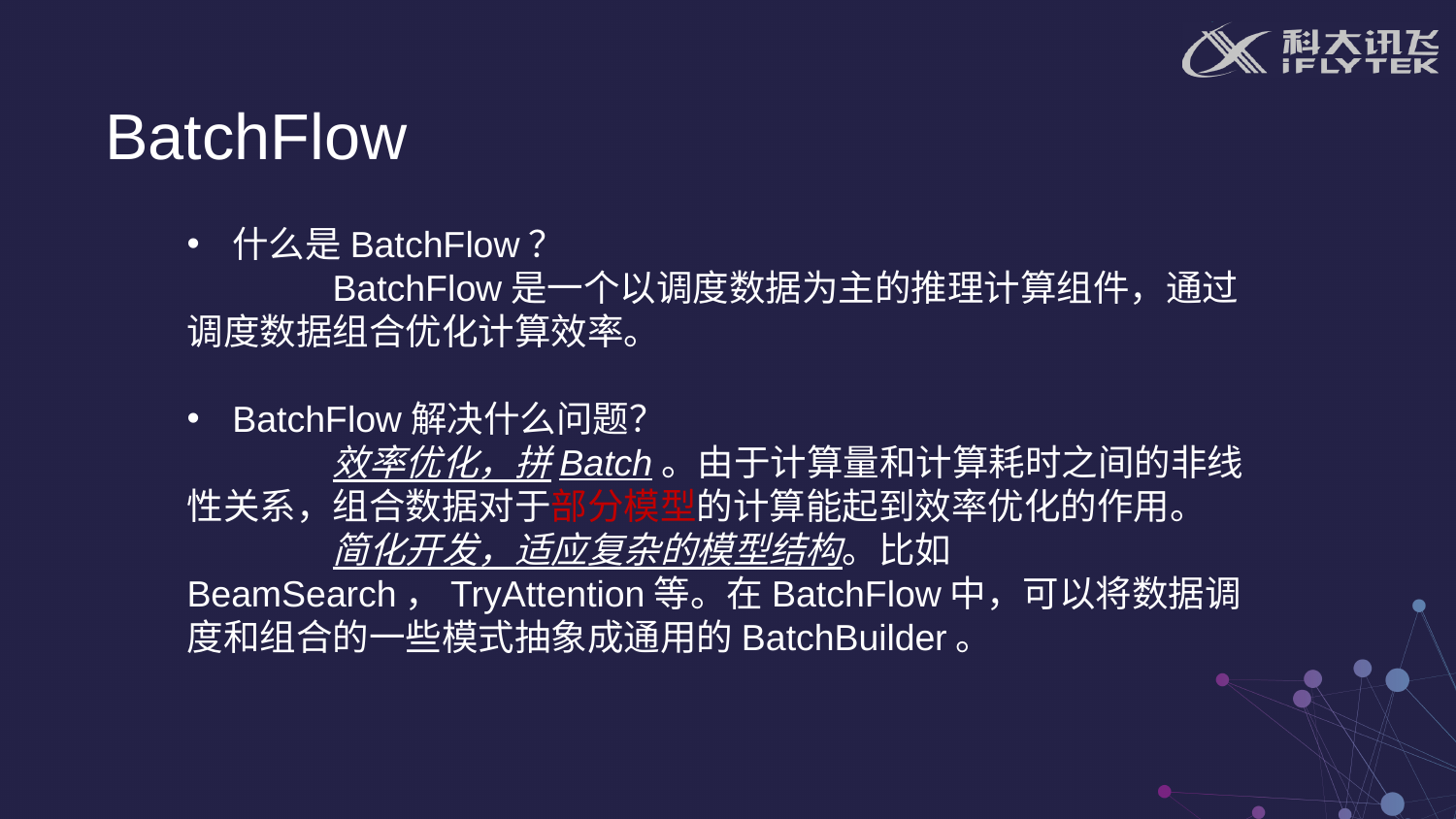

BatchFlow
什么是BatchFlow？
	BatchFlow是一个以调度数据为主的推理计算组件，通过调度数据组合优化计算效率。

BatchFlow解决什么问题？
	效率优化，拼Batch。由于计算量和计算耗时之间的非线性关系，组合数据对于部分模型的计算能起到效率优化的作用。
	简化开发，适应复杂的模型结构。比如BeamSearch，TryAttention等。在BatchFlow中，可以将数据调度和组合的一些模式抽象成通用的BatchBuilder。